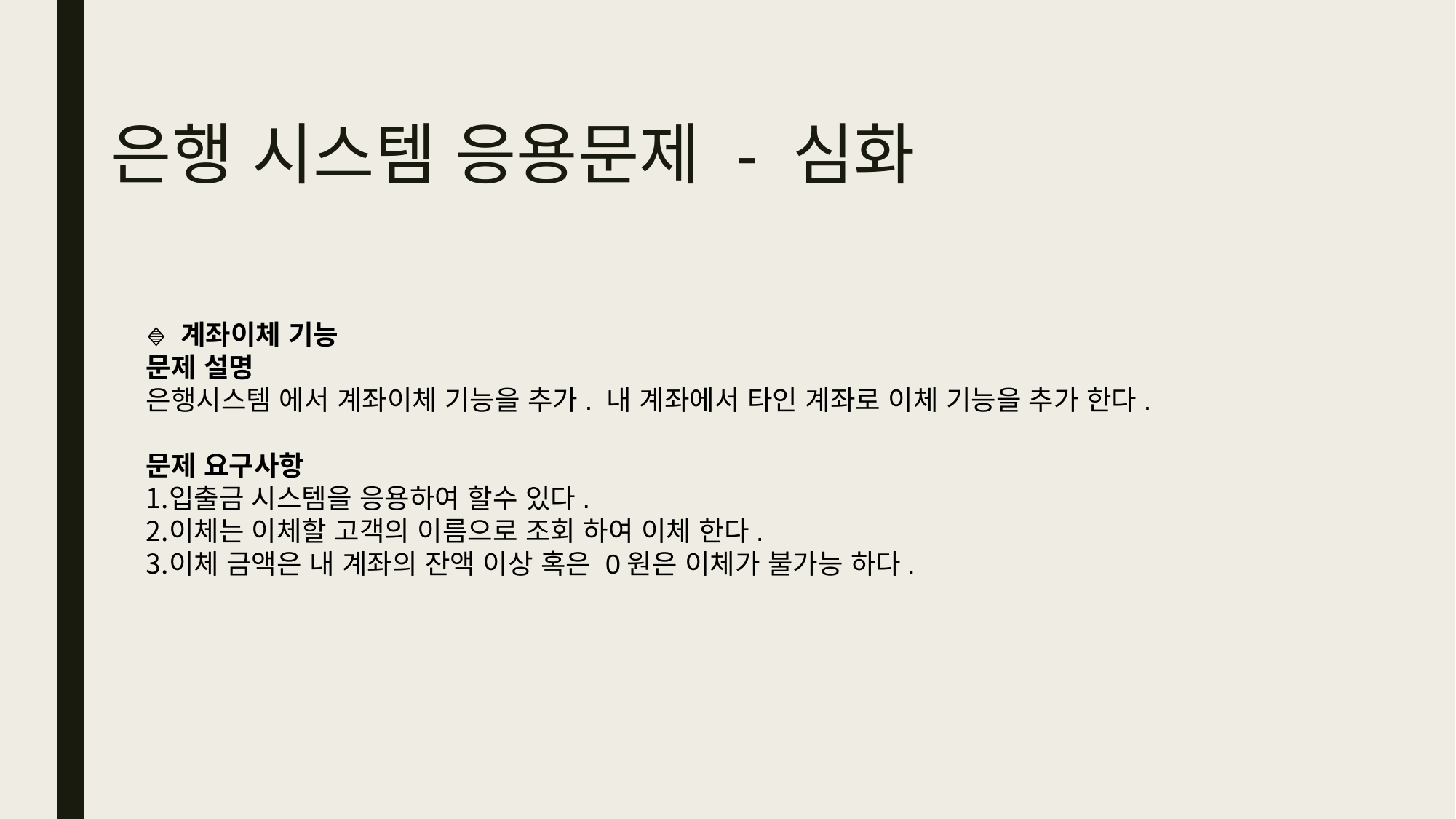

은행 시스템 응용문제 - 심화
🔹 계좌이체 기능
문제 설명
은행시스템 에서 계좌이체 기능을 추가. 내 계좌에서 타인 계좌로 이체 기능을 추가 한다.

문제 요구사항
입출금 시스템을 응용하여 할수 있다.
이체는 이체할 고객의 이름으로 조회 하여 이체 한다.
이체 금액은 내 계좌의 잔액 이상 혹은 0원은 이체가 불가능 하다.